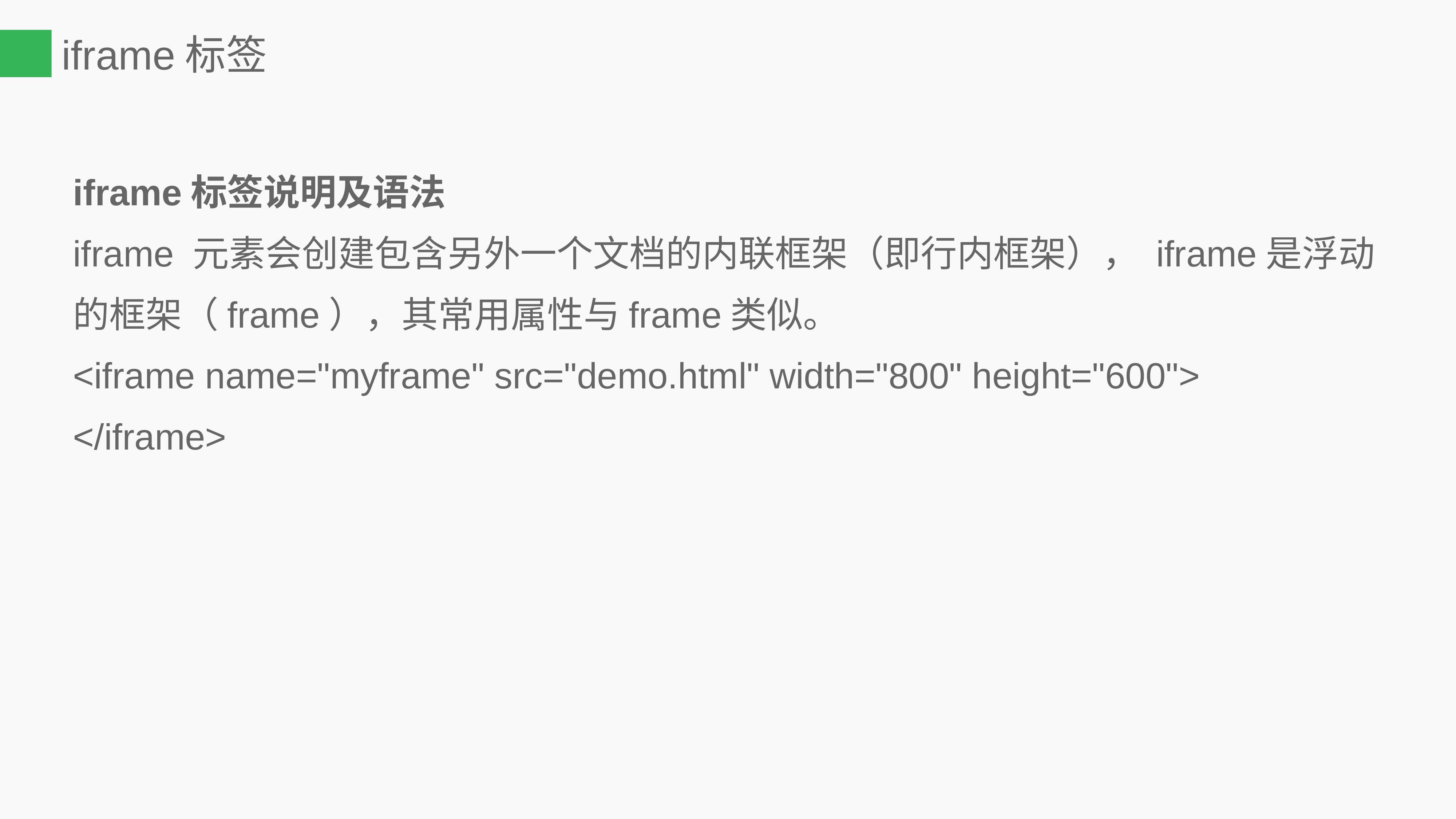

# iframe标签
iframe标签说明及语法
iframe 元素会创建包含另外一个文档的内联框架（即行内框架）， iframe是浮动的框架（frame），其常用属性与frame类似。
<iframe name="myframe" src="demo.html" width="800" height="600">
</iframe>